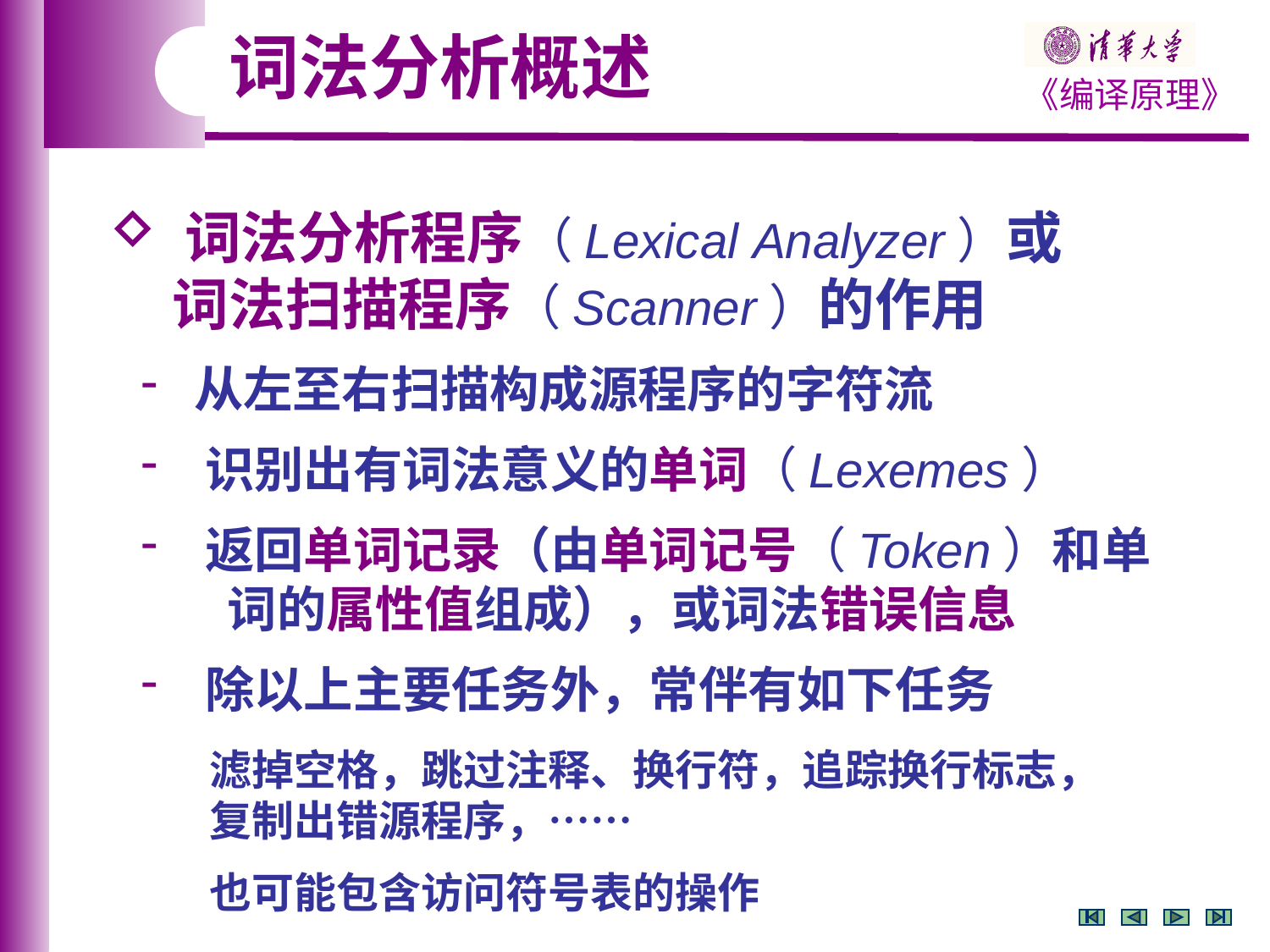

词法分析概述
 词法分析程序（Lexical Analyzer）或
    词法扫描程序（Scanner）的作用

 从左至右扫描构成源程序的字符流

  识别出有词法意义的单词（Lexemes）

  返回单词记录（由单词记号（Token）和单
    词的属性值组成），或词法错误信息

  除以上主要任务外，常伴有如下任务

   滤掉空格，跳过注释、换行符，追踪换行标志，
   复制出错源程序，……

   也可能包含访问符号表的操作